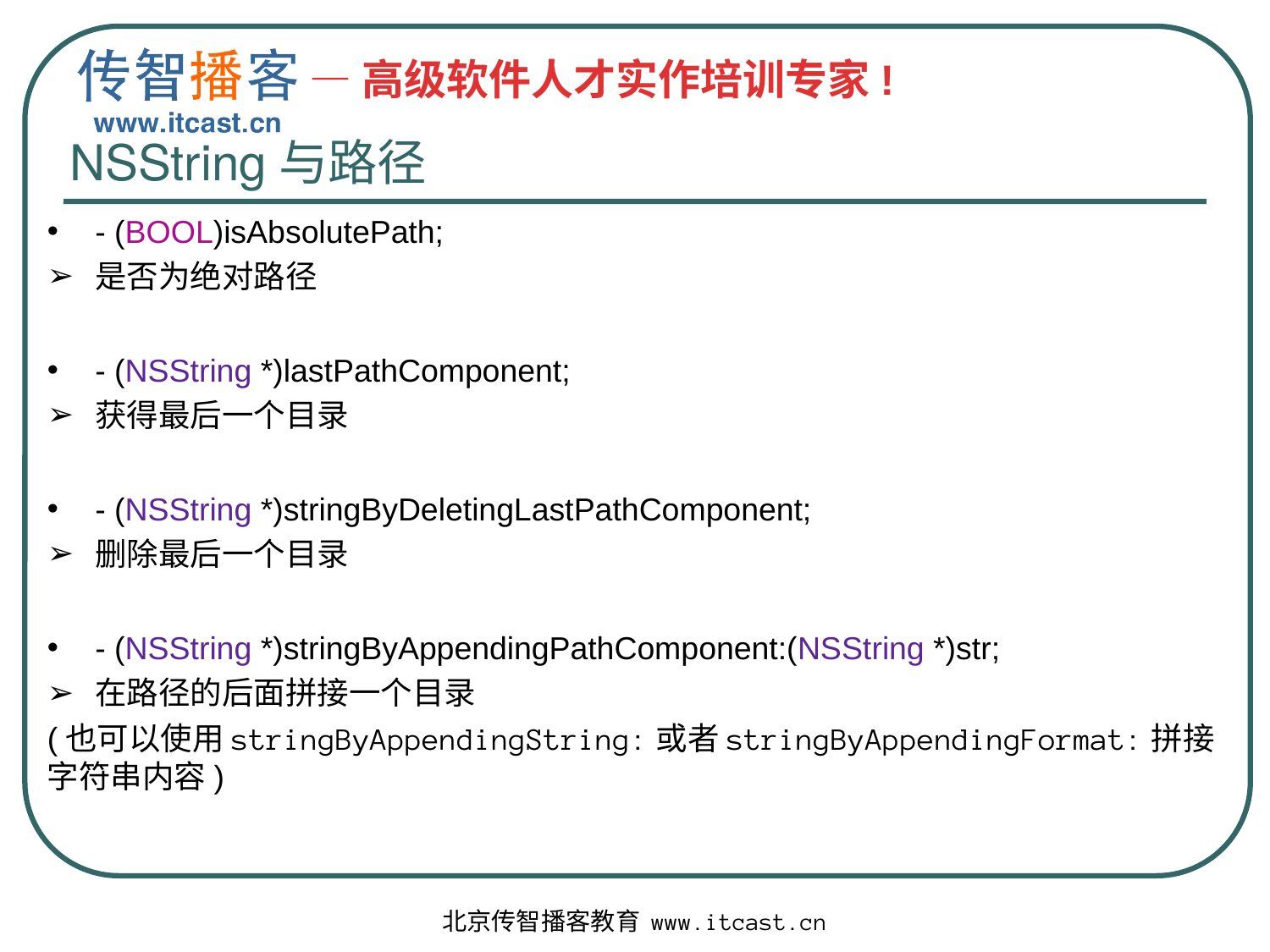

# NSString与路径
- (BOOL)isAbsolutePath;
是否为绝对路径

- (NSString *)lastPathComponent;
获得最后一个目录

- (NSString *)stringByDeletingLastPathComponent;
删除最后一个目录

- (NSString *)stringByAppendingPathComponent:(NSString *)str;
在路径的后面拼接一个目录
(也可以使用stringByAppendingString:或者stringByAppendingFormat:拼接字符串内容)